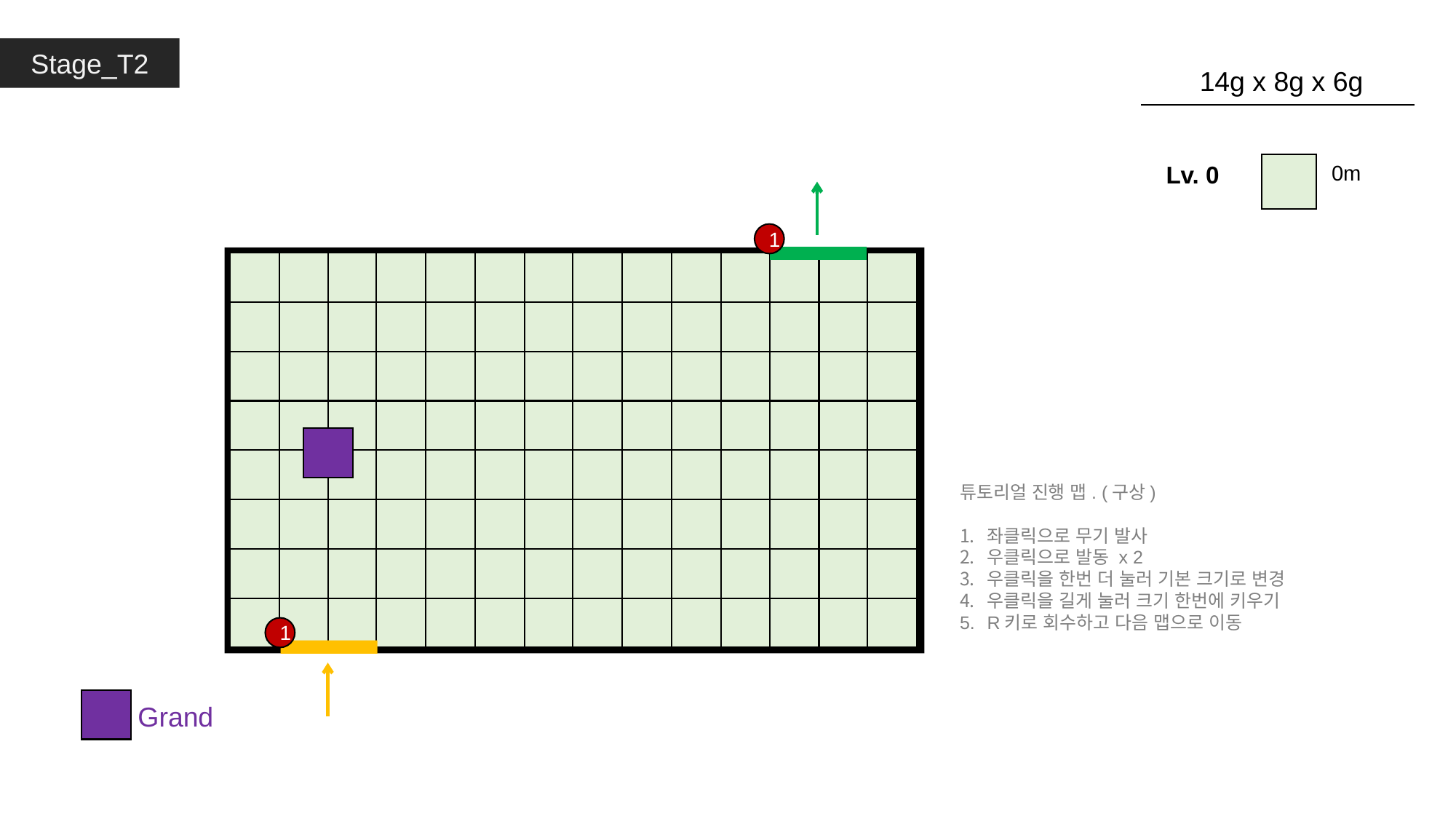

Stage_T2
14g x 8g x 6g

Lv. 0
0m
1

튜토리얼 진행 맵. (구상)

좌클릭으로 무기 발사
우클릭으로 발동 x 2
우클릭을 한번 더 눌러 기본 크기로 변경
우클릭을 길게 눌러 크기 한번에 키우기
R키로 회수하고 다음 맵으로 이동

1

Grand